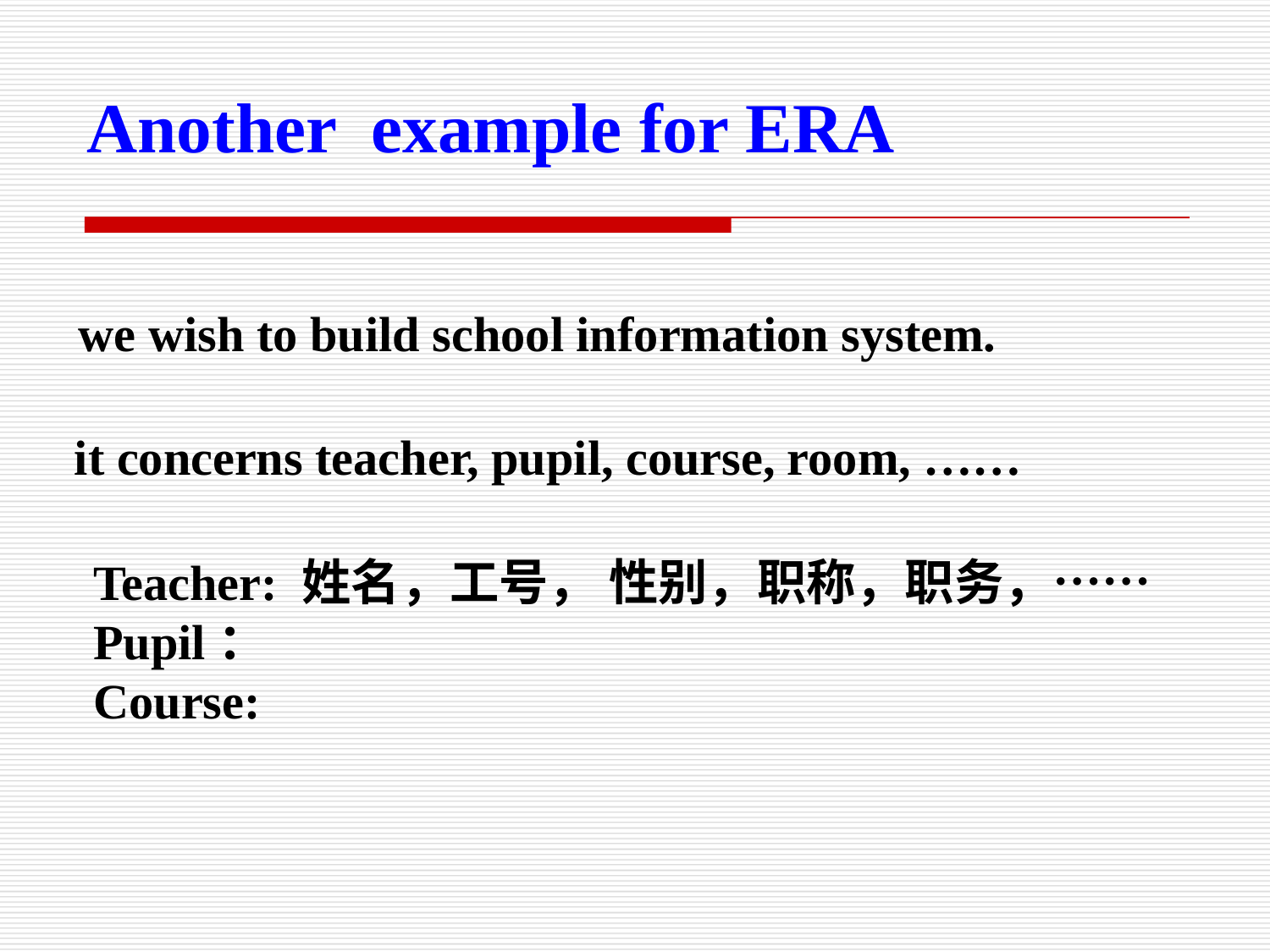

Another  example for ERA
we wish to build school information system.
it concerns teacher, pupil, course, room, ……
Teacher: 姓名，工号， 性别，职称，职务，……
Pupil：
Course: